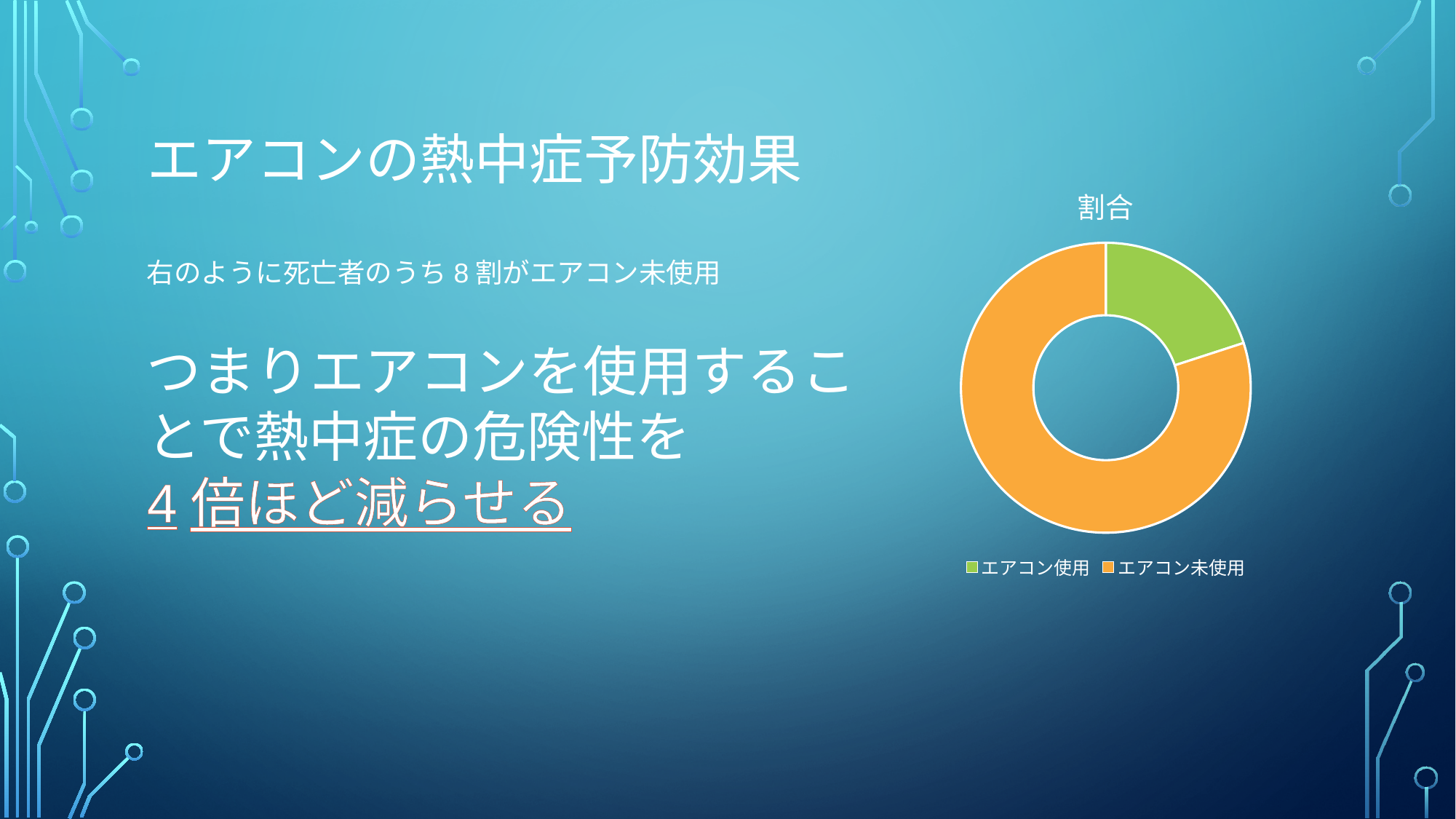

# エアコンの熱中症予防効果

### Chart:

| Category | 割合 |
|---|---|
| エアコン使用 | 2.0 |
| エアコン未使用 | 8.0 |
右のように死亡者のうち8割がエアコン未使用
つまりエアコンを使用することで熱中症の危険性を
4倍ほど減らせる